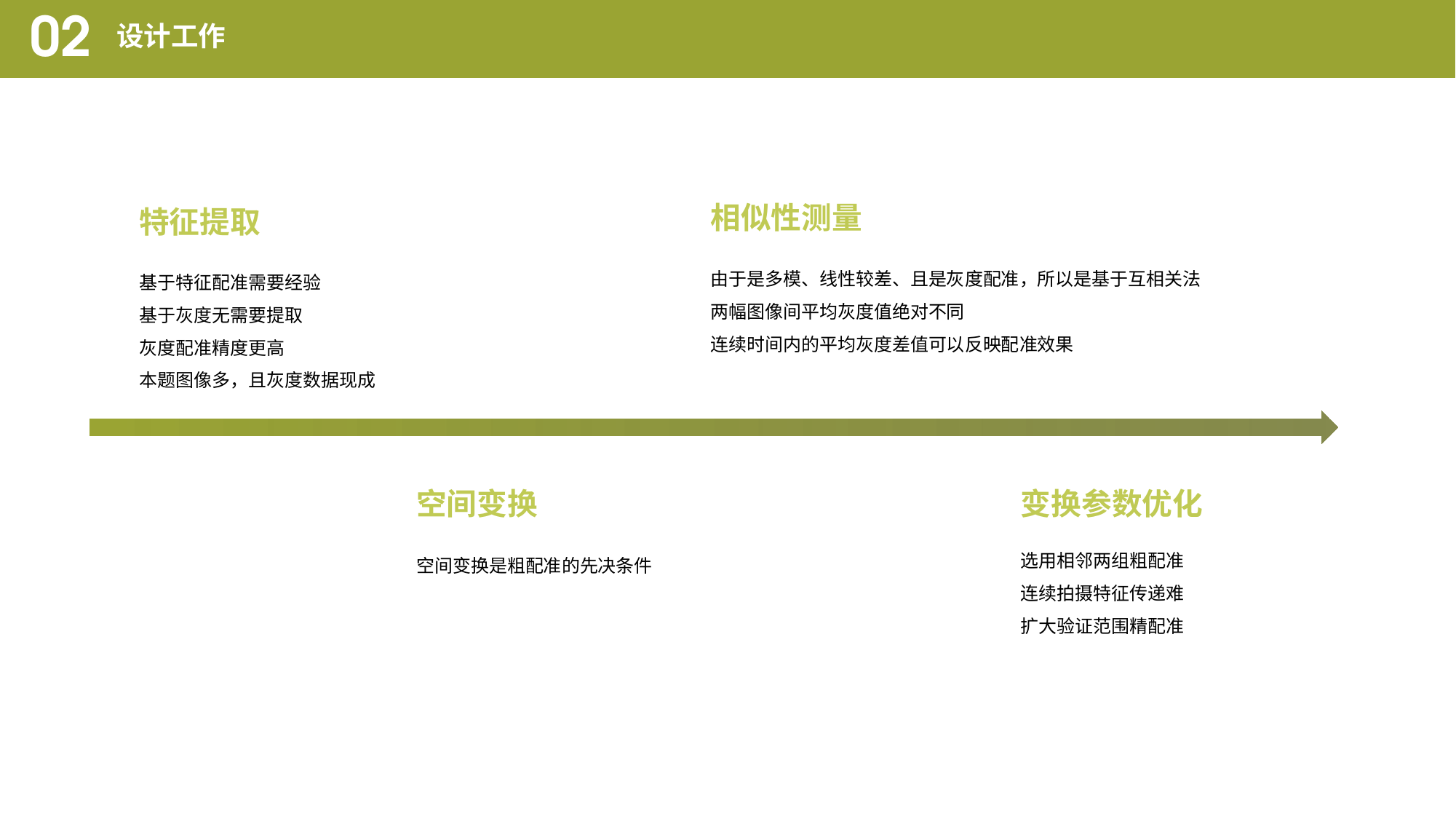

02
设计工作

相似性测量
特征提取
由于是多模、线性较差、且是灰度配准，所以是基于互相关法
两幅图像间平均灰度值绝对不同
连续时间内的平均灰度差值可以反映配准效果
基于特征配准需要经验
基于灰度无需要提取
灰度配准精度更高
本题图像多，且灰度数据现成

空间变换
变换参数优化
选用相邻两组粗配准
连续拍摄特征传递难
扩大验证范围精配准
空间变换是粗配准的先决条件